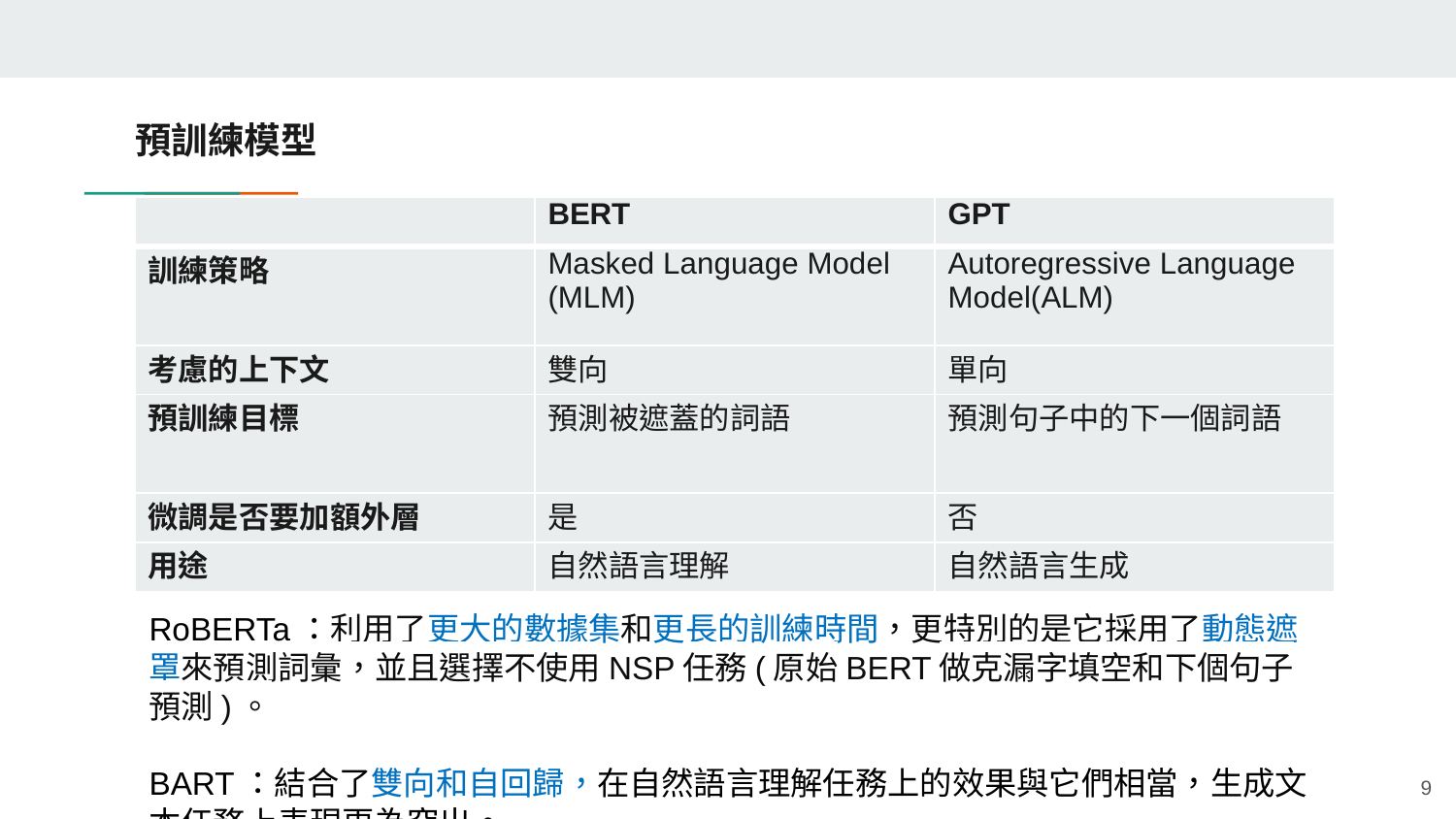

預訓練模型
|  | BERT | GPT |
| --- | --- | --- |
| 訓練策略 | Masked Language Model (MLM) | Autoregressive Language Model(ALM) |
| 考慮的上下文 | 雙向 | 單向 |
| 預訓練目標 | 預測被遮蓋的詞語 | 預測句子中的下一個詞語 |
| 微調是否要加額外層 | 是 | 否 |
| 用途 | 自然語言理解 | 自然語言生成 |

RoBERTa：利用了更大的數據集和更長的訓練時間，更特別的是它採用了動態遮罩來預測詞彙，並且選擇不使用NSP任務(原始BERT做克漏字填空和下個句子預測)。

BART：結合了雙向和自回歸，在自然語言理解任務上的效果與它們相當，生成文本任務上表現更為突出。
9